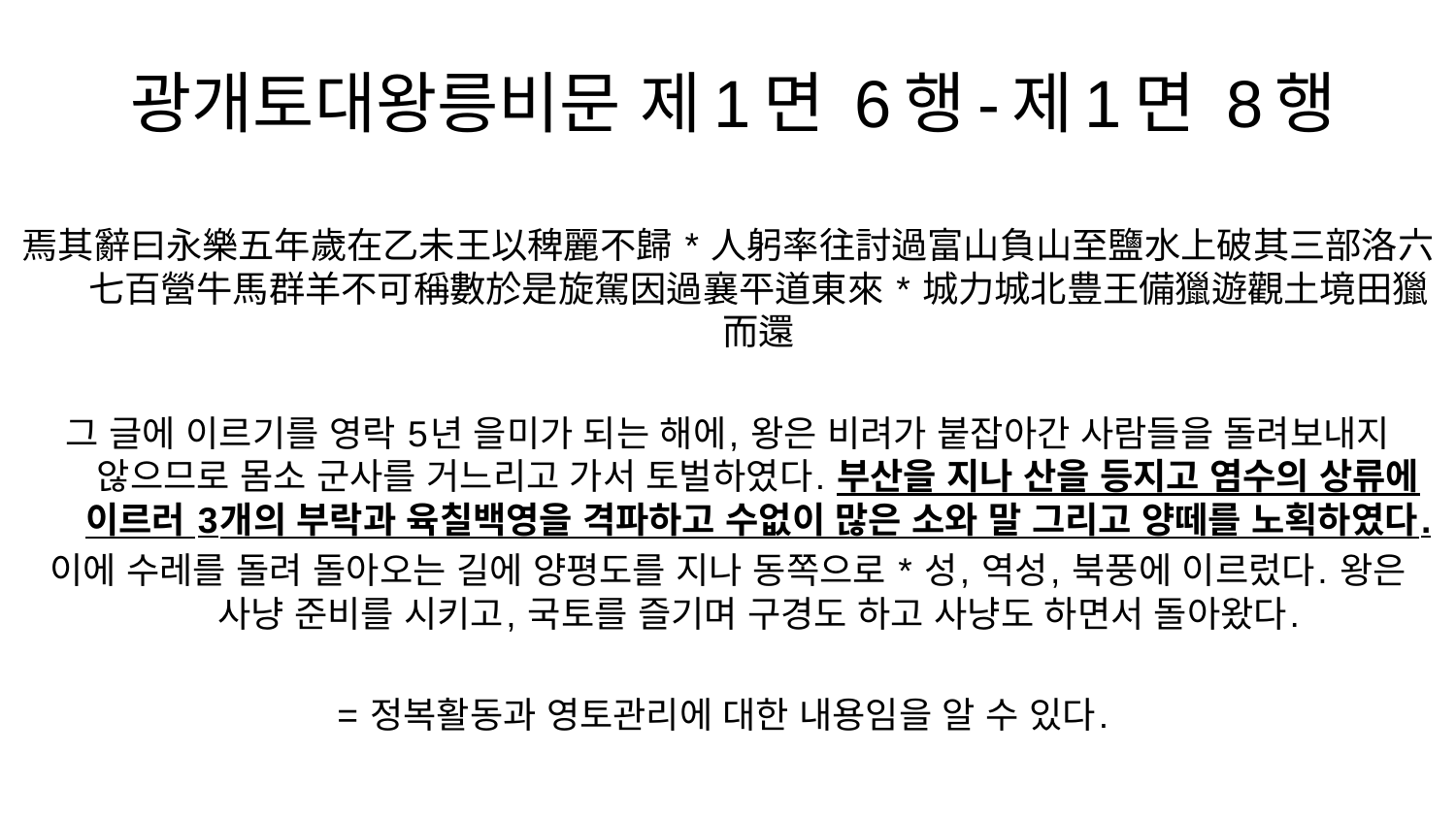

# 광개토대왕릉비문 제1면 6행-제1면 8행

焉其辭曰永樂五年歲在乙未王以稗麗不歸 * 人躬率往討過富山負山至鹽水上破其三部洛六七百營牛馬群羊不可稱數於是旋駕因過襄平道東來 * 城力城北豊王備獵遊觀土境田獵而還

그 글에 이르기를 영락 5년 을미가 되는 해에, 왕은 비려가 붙잡아간 사람들을 돌려보내지 않으므로 몸소 군사를 거느리고 가서 토벌하였다. 부산을 지나 산을 등지고 염수의 상류에 이르러 3개의 부락과 육칠백영을 격파하고 수없이 많은 소와 말 그리고 양떼를 노획하였다.
이에 수레를 돌려 돌아오는 길에 양평도를 지나 동쪽으로 * 성, 역성, 북풍에 이르렀다. 왕은 사냥 준비를 시키고, 국토를 즐기며 구경도 하고 사냥도 하면서 돌아왔다.

= 정복활동과 영토관리에 대한 내용임을 알 수 있다.